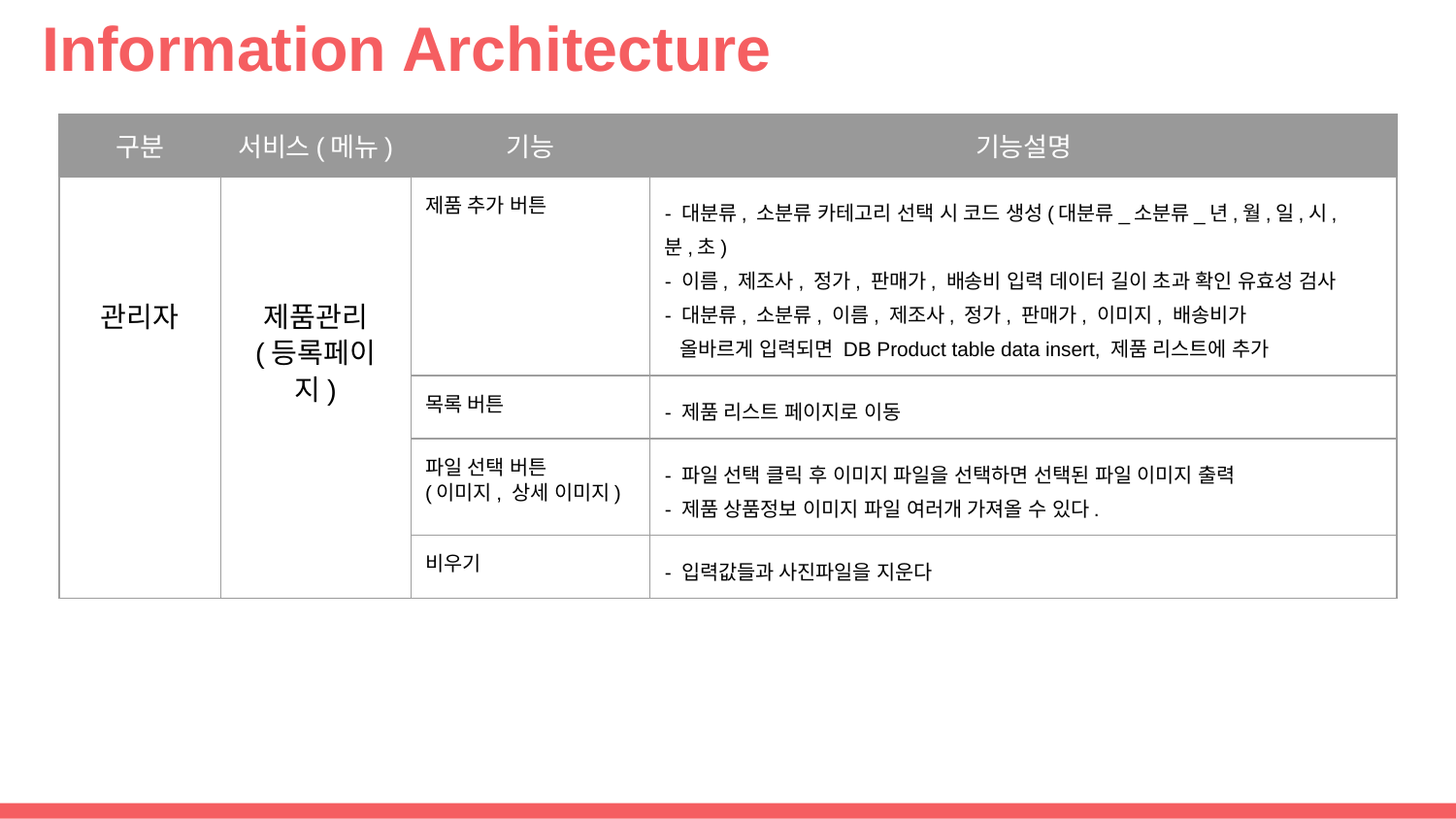

# Information Architecture
| 구분 | 서비스(메뉴) | 기능 | 기능설명 |
| --- | --- | --- | --- |
| 관리자 | 제품관리 (등록페이지) | 제품 추가 버튼 | - 대분류, 소분류 카테고리 선택 시 코드 생성(대분류\_소분류\_년,월,일,시,분,초) - 이름, 제조사, 정가, 판매가, 배송비 입력 데이터 길이 초과 확인 유효성 검사 - 대분류, 소분류, 이름, 제조사, 정가, 판매가, 이미지, 배송비가 올바르게 입력되면 DB Product table data insert, 제품 리스트에 추가 |
|  |  | 목록 버튼 | - 제품 리스트 페이지로 이동 |
|  |  | 파일 선택 버튼 (이미지, 상세 이미지) | - 파일 선택 클릭 후 이미지 파일을 선택하면 선택된 파일 이미지 출력 - 제품 상품정보 이미지 파일 여러개 가져올 수 있다. |
|  |  | 비우기 | - 입력값들과 사진파일을 지운다 |